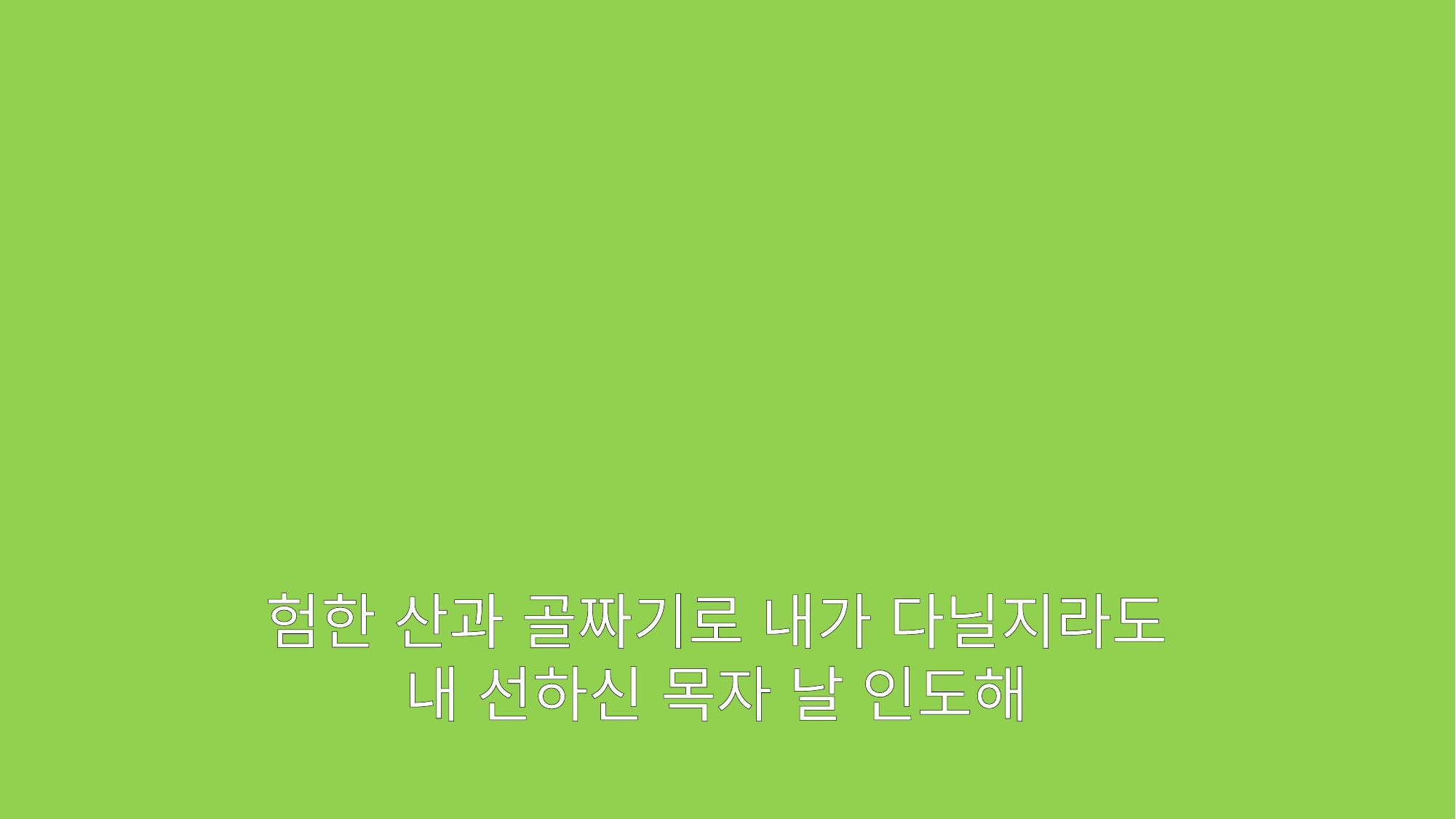

험한 산과 골짜기로 내가 다닐지라도
내 선하신 목자 날 인도해